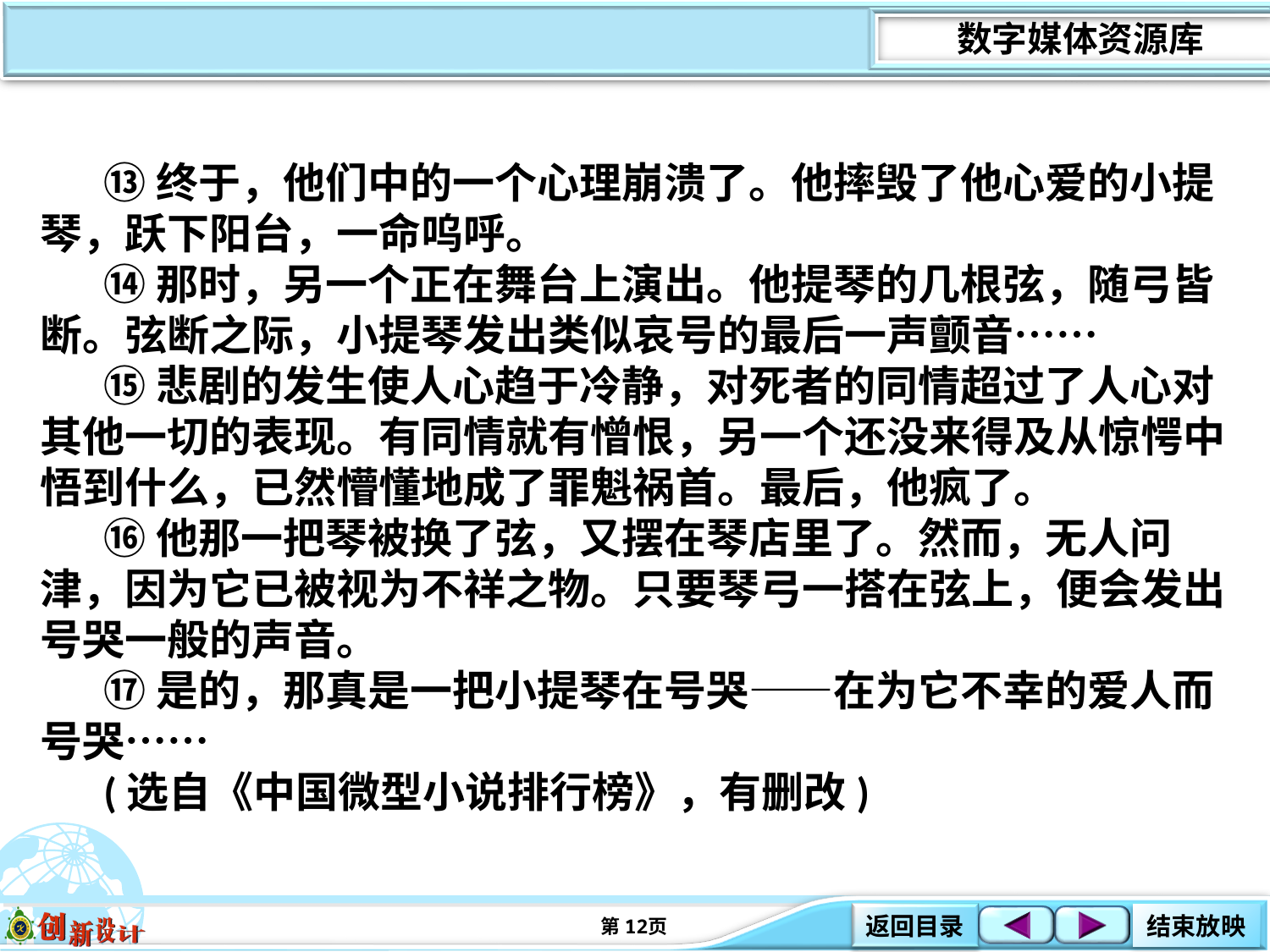

⑬终于，他们中的一个心理崩溃了。他摔毁了他心爱的小提琴，跃下阳台，一命呜呼。
⑭那时，另一个正在舞台上演出。他提琴的几根弦，随弓皆断。弦断之际，小提琴发出类似哀号的最后一声颤音……
⑮悲剧的发生使人心趋于冷静，对死者的同情超过了人心对其他一切的表现。有同情就有憎恨，另一个还没来得及从惊愕中悟到什么，已然懵懂地成了罪魁祸首。最后，他疯了。
⑯他那一把琴被换了弦，又摆在琴店里了。然而，无人问津，因为它已被视为不祥之物。只要琴弓一搭在弦上，便会发出号哭一般的声音。
⑰是的，那真是一把小提琴在号哭——在为它不幸的爱人而号哭……
(选自《中国微型小说排行榜》，有删改)